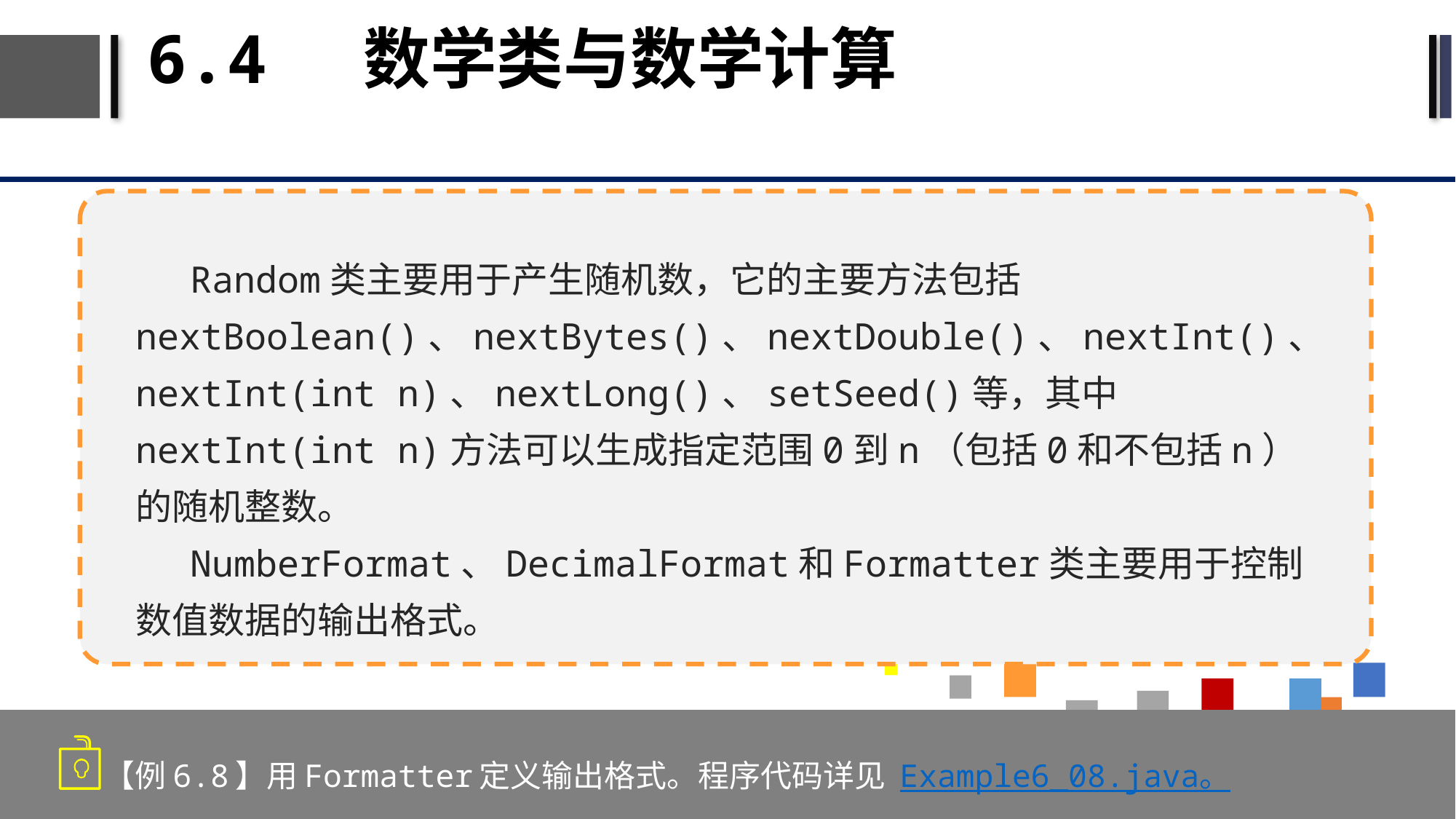

# 6.4  数学类与数学计算

Random类主要用于产生随机数，它的主要方法包括nextBoolean()、nextBytes()、nextDouble()、nextInt()、nextInt(int n)、nextLong()、setSeed()等，其中nextInt(int n)方法可以生成指定范围0到n（包括0和不包括n）的随机整数。
NumberFormat、DecimalFormat和Formatter类主要用于控制数值数据的输出格式。

【例6.8】用Formatter定义输出格式。程序代码详见 Example6_08.java。